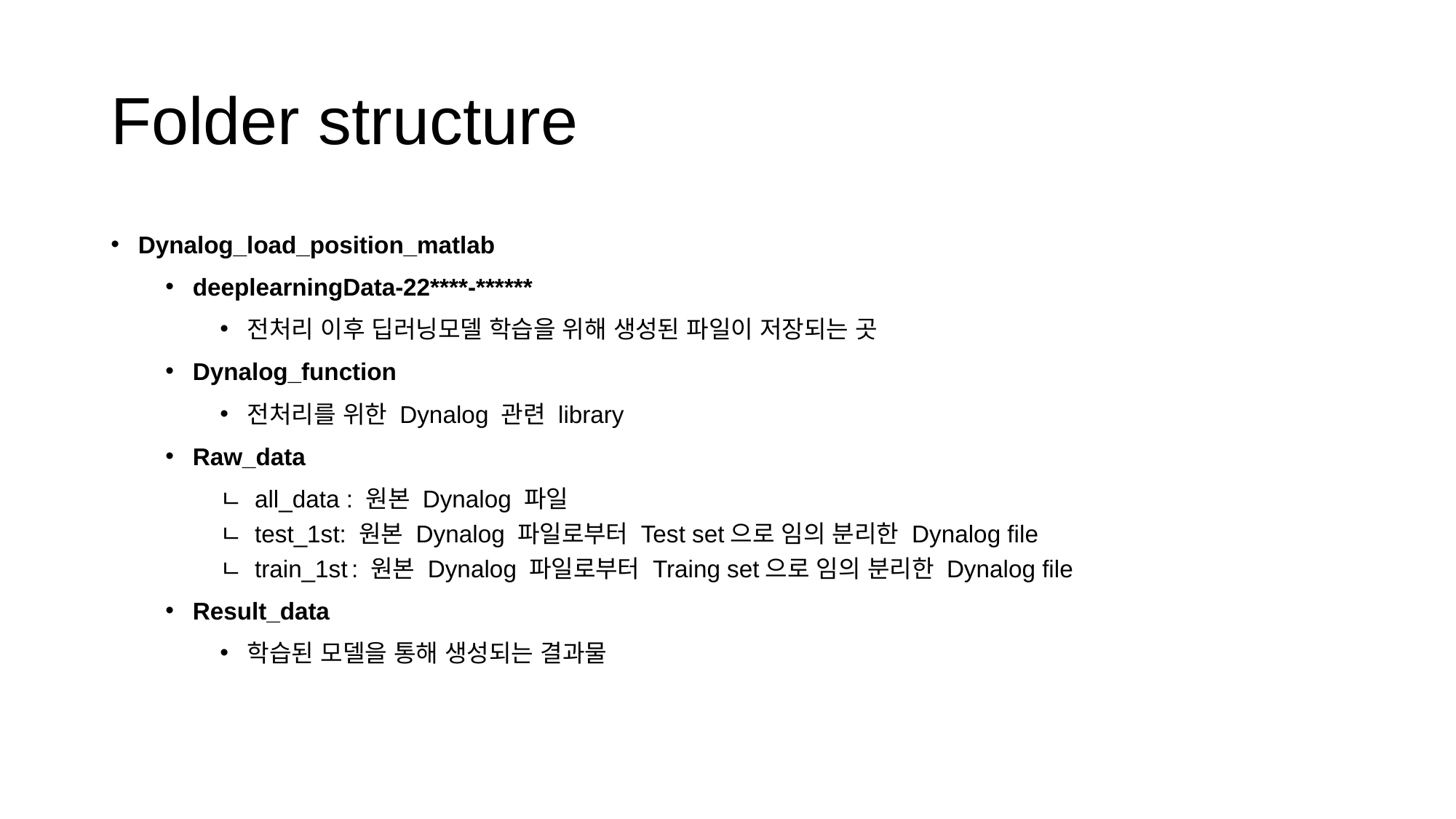

# Folder structure
Dynalog_load_position_matlab
deeplearningData-22****-******
전처리 이후 딥러닝모델 학습을 위해 생성된 파일이 저장되는 곳
Dynalog_function
전처리를 위한 Dynalog 관련 library
Raw_data
ㄴ all_data : 원본 Dynalog 파일
ㄴ test_1st: 원본 Dynalog 파일로부터 Test set으로 임의 분리한 Dynalog file
ㄴ train_1st : 원본 Dynalog 파일로부터 Traing set으로 임의 분리한 Dynalog file
Result_data
학습된 모델을 통해 생성되는 결과물